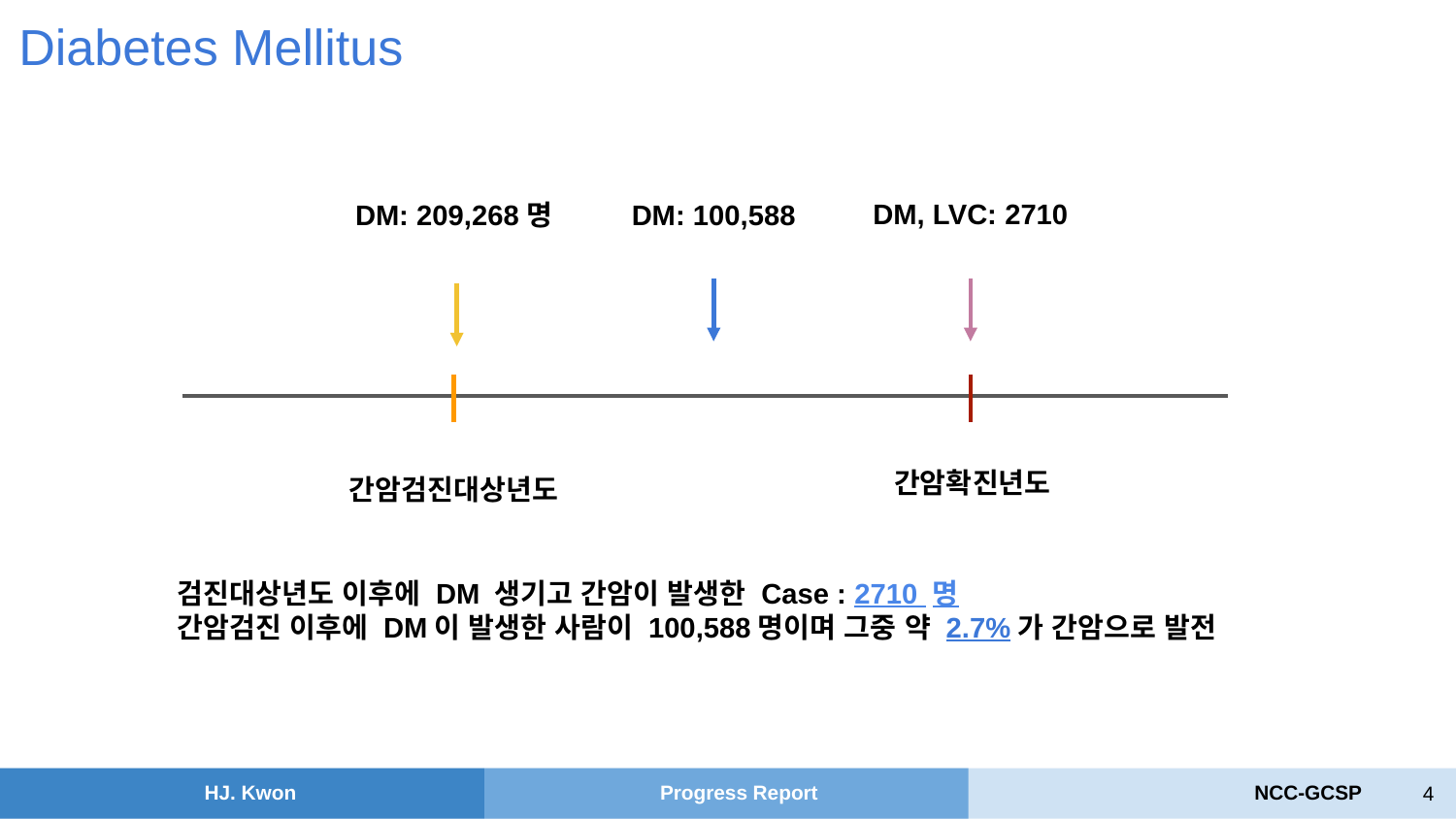

Diabetes Mellitus
DM, LVC: 2710
DM: 209,268명
DM: 100,588

간암확진년도
간암검진대상년도
검진대상년도 이후에 DM 생기고 간암이 발생한 Case : 2710 명
간암검진 이후에 DM이 발생한 사람이 100,588명이며 그중 약 2.7%가 간암으로 발전

4
HJ. Kwon
Progress Report
NCC-GCSP